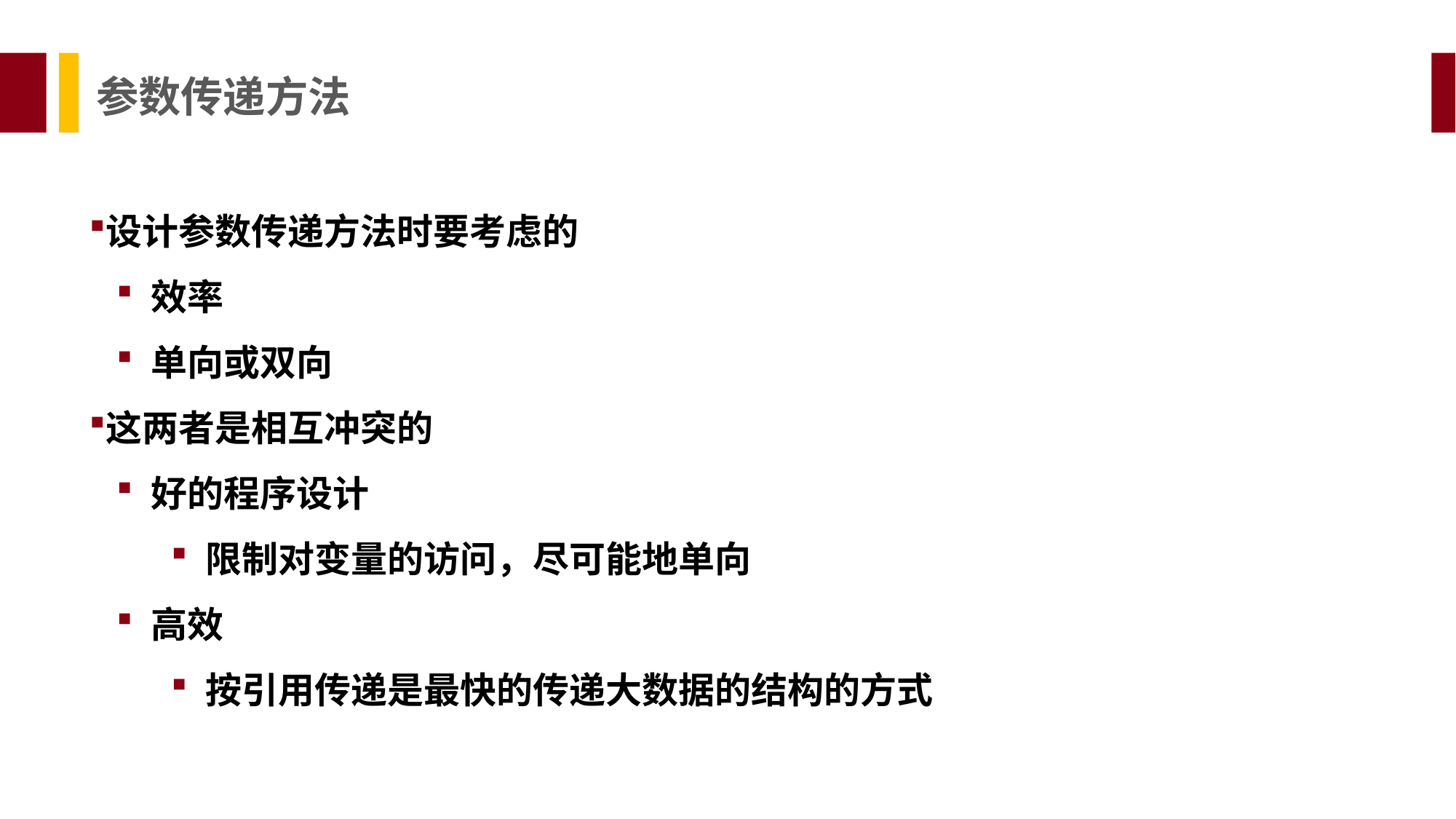

参数传递方法
设计参数传递方法时要考虑的
效率
单向或双向
这两者是相互冲突的
好的程序设计
限制对变量的访问，尽可能地单向
高效
按引用传递是最快的传递大数据的结构的方式